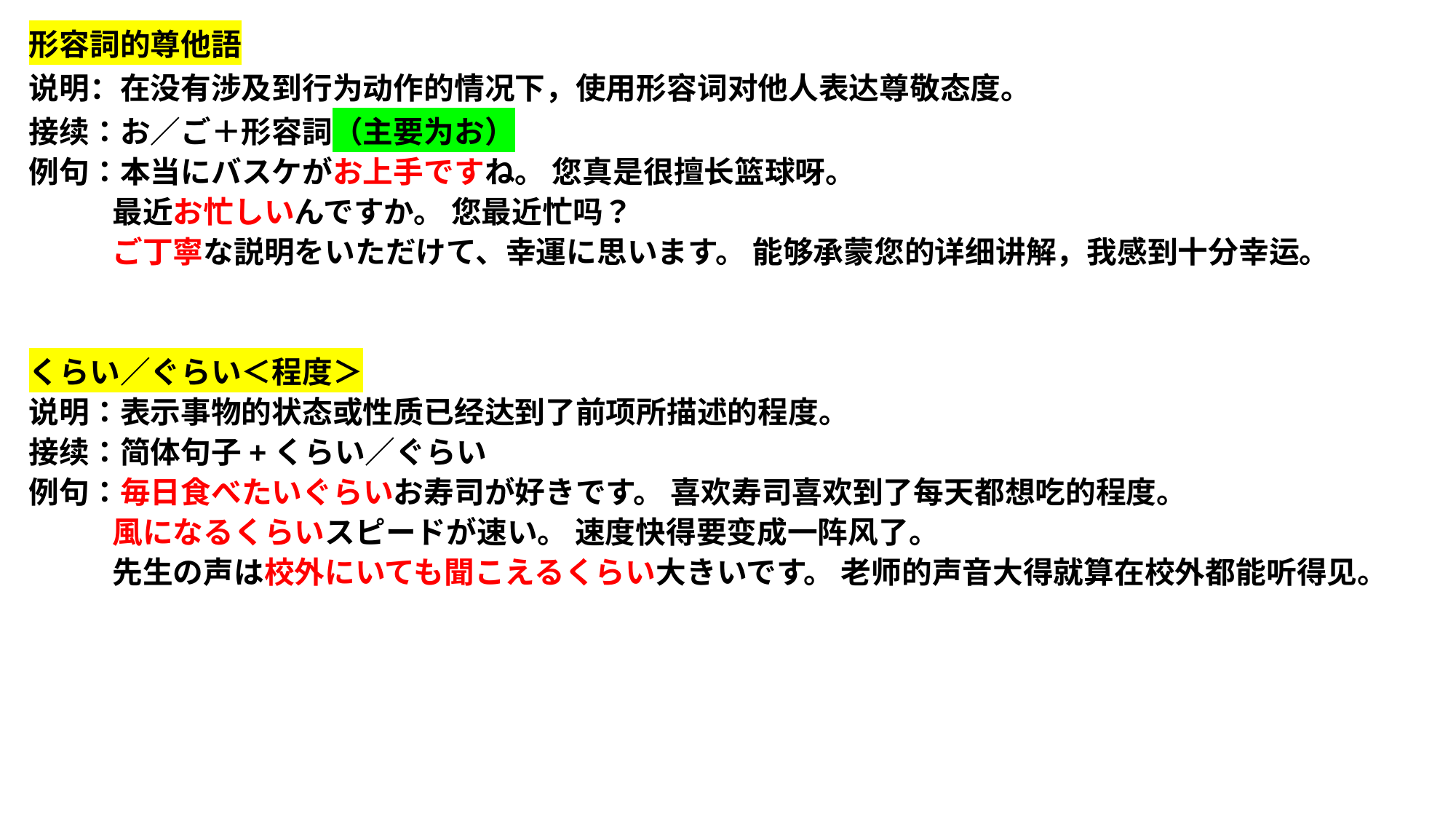

形容詞的尊他語
说明：在没有涉及到行为动作的情况下，使用形容词对他人表达尊敬态度。
接续：お／ご＋形容詞（主要为お）
例句：本当にバスケがお上手ですね。 您真是很擅长篮球呀。
           最近お忙しいんですか。 您最近忙吗？
           ご丁寧な説明をいただけて、幸運に思います。 能够承蒙您的详细讲解，我感到十分幸运。

くらい／ぐらい＜程度＞
说明：表示事物的状态或性质已经达到了前项所描述的程度。
接续：简体句子+くらい／ぐらい
例句：毎日食べたいぐらいお寿司が好きです。 喜欢寿司喜欢到了每天都想吃的程度。
           風になるくらいスピードが速い。 速度快得要变成一阵风了。
           先生の声は校外にいても聞こえるくらい大きいです。 老师的声音大得就算在校外都能听得见。